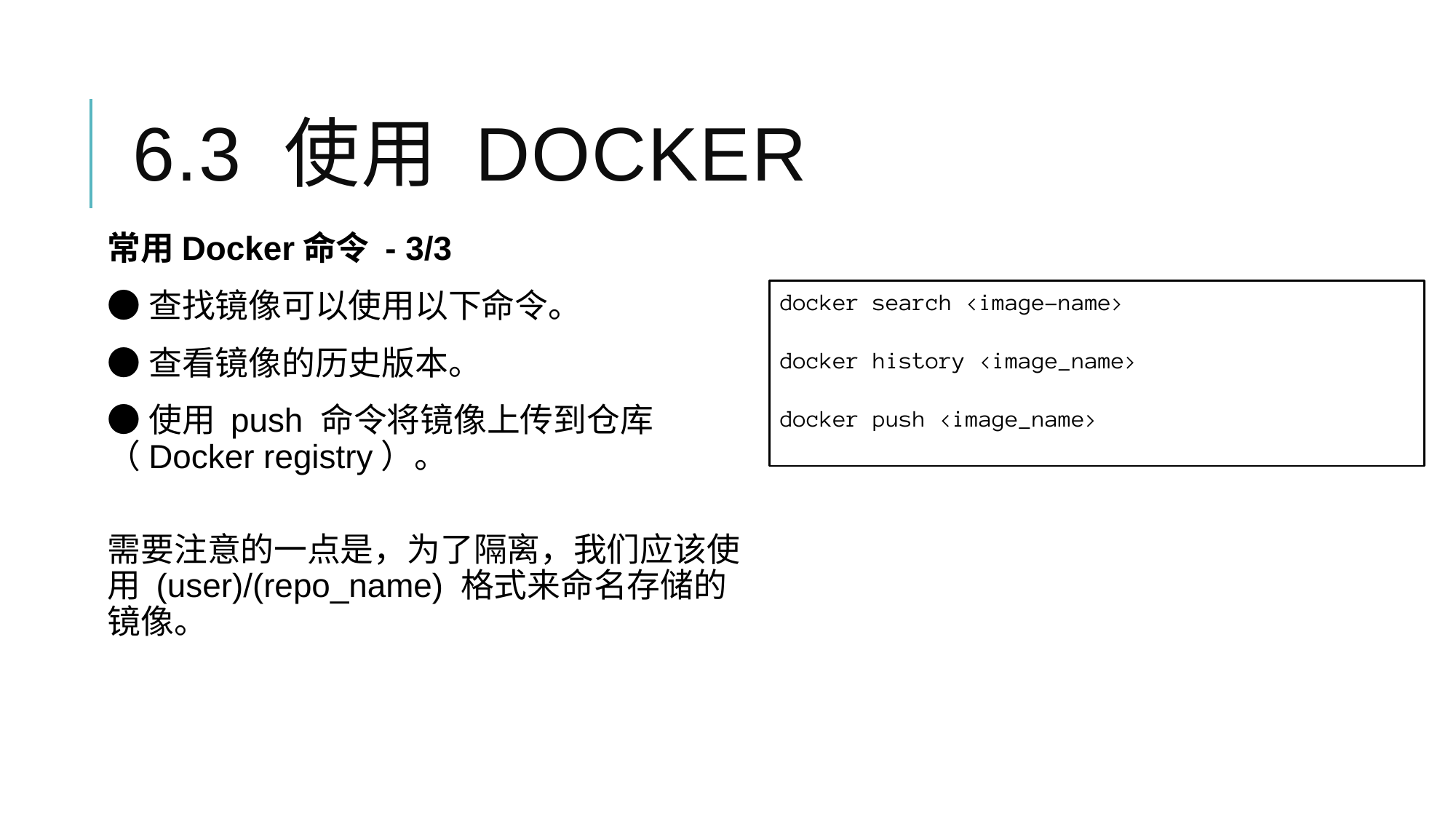

# 6.3 使用 Docker
常用Docker命令 - 3/3
●查找镜像可以使用以下命令。
●查看镜像的历史版本。
●使用 push 命令将镜像上传到仓库（Docker registry）。
需要注意的一点是，为了隔离，我们应该使用 (user)/(repo_name) 格式来命名存储的镜像。

docker search <image-name>

docker history <image_name>

docker push <image_name>